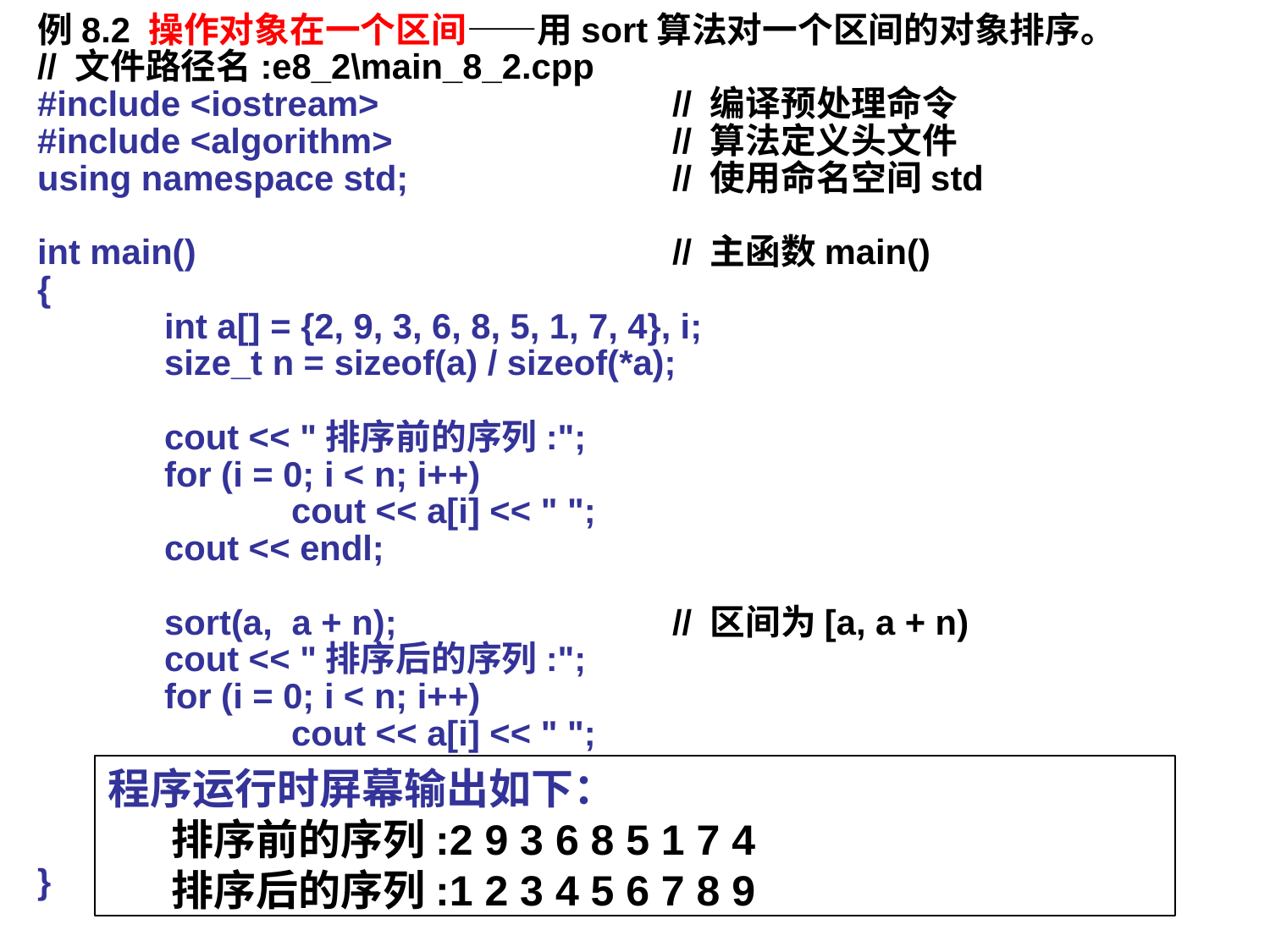

例8.2 操作对象在一个区间——用sort算法对一个区间的对象排序。
// 文件路径名:e8_2\main_8_2.cpp
#include <iostream>               		// 编译预处理命令
#include <algorithm>			// 算法定义头文件
using namespace std;			// 使用命名空间std

int main()				// 主函数main()
{
	int a[] = {2, 9, 3, 6, 8, 5, 1, 7, 4}, i;
	size_t n = sizeof(a) / sizeof(*a);

	cout << "排序前的序列:";
	for (i = 0; i < n; i++)
		cout << a[i] << " ";
	cout << endl;

	sort(a,  a + n);			// 区间为[a, a + n)
	cout << "排序后的序列:";
	for (i = 0; i < n; i++)
		cout << a[i] << " ";
	cout << endl;

	return 0;
}
程序运行时屏幕输出如下：
排序前的序列:2 9 3 6 8 5 1 7 4
排序后的序列:1 2 3 4 5 6 7 8 9